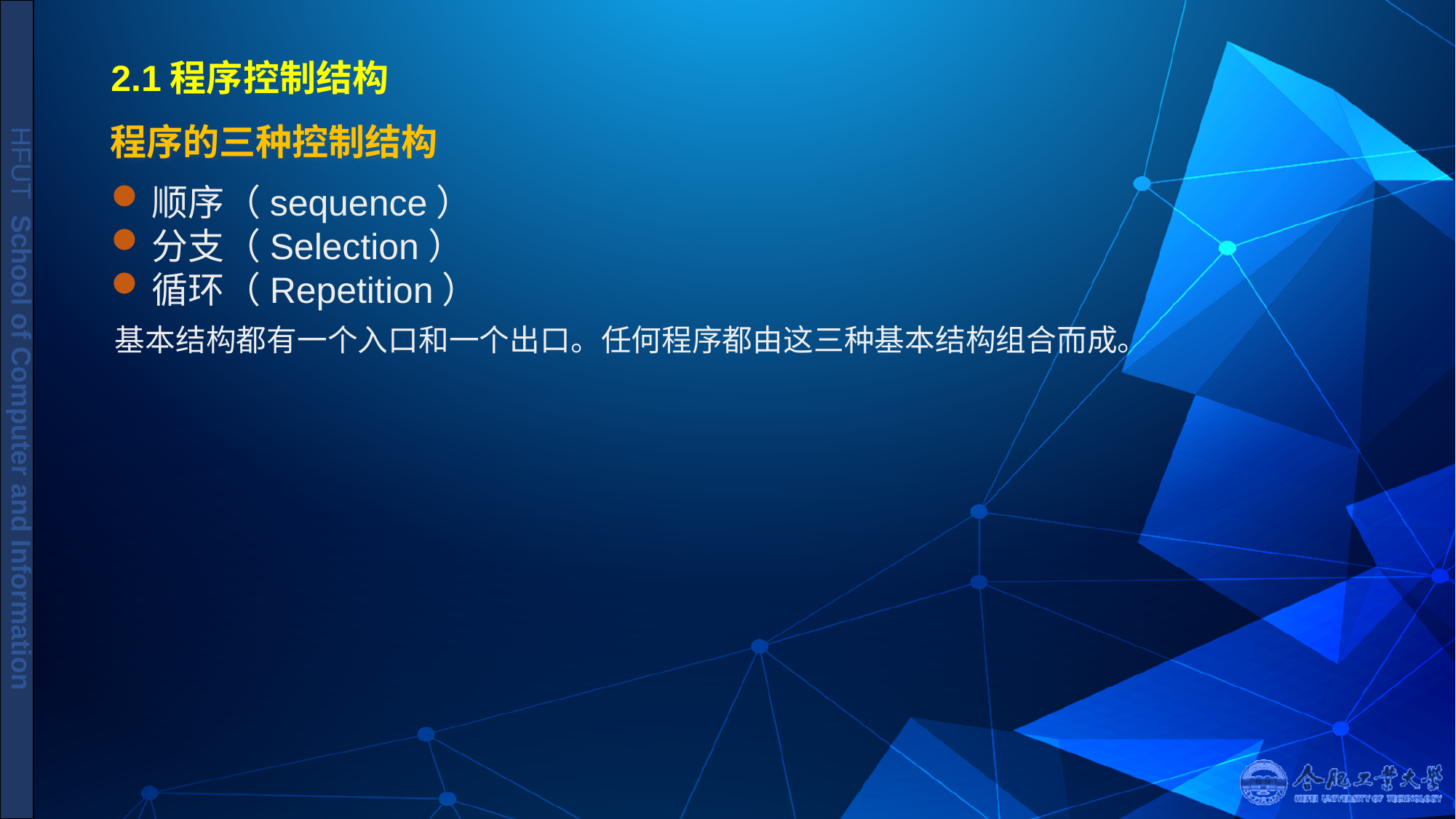

# 2.1程序控制结构
程序的三种控制结构
顺序（sequence）
分支（Selection）
循环（Repetition）
基本结构都有一个入口和一个出口。任何程序都由这三种基本结构组合而成。